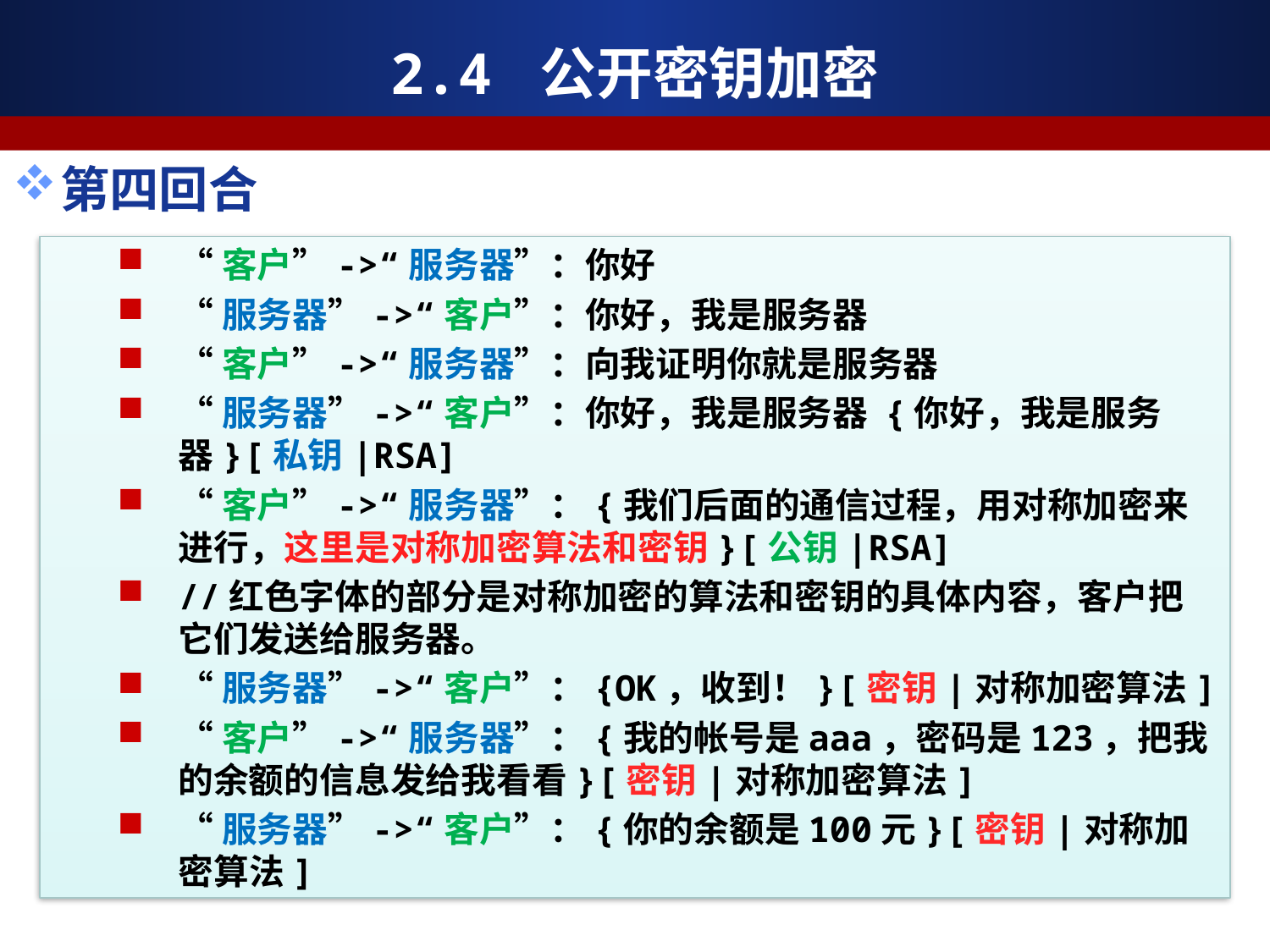

2.4 公开密钥加密
第四回合
“客户”->“服务器”：你好
“服务器”->“客户”：你好，我是服务器
“客户”->“服务器”：向我证明你就是服务器
“服务器”->“客户”：你好，我是服务器 {你好，我是服务器}[私钥|RSA]
“客户”->“服务器”：{我们后面的通信过程，用对称加密来进行，这里是对称加密算法和密钥}[公钥|RSA]
//红色字体的部分是对称加密的算法和密钥的具体内容，客户把它们发送给服务器。
“服务器”->“客户”：{OK，收到！}[密钥|对称加密算法]
“客户”->“服务器”：{我的帐号是aaa，密码是123，把我的余额的信息发给我看看}[密钥|对称加密算法]
“服务器”->“客户”：{你的余额是100元}[密钥|对称加密算法]
56